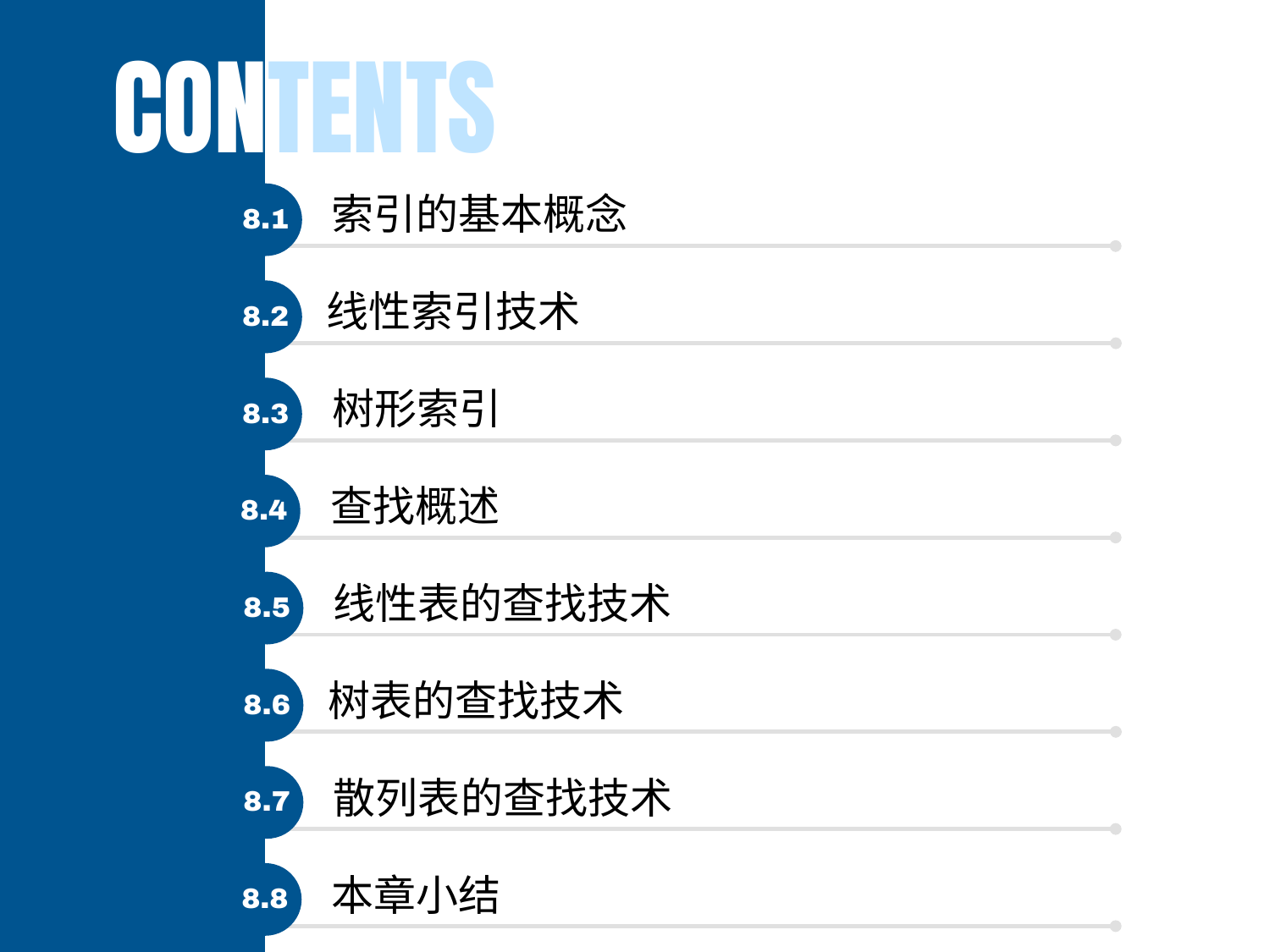

CONTENTS
8.1
索引的基本概念
8.2
线性索引技术
8.3
树形索引
8.4
查找概述
8.5
线性表的查找技术
8.6
树表的查找技术
8.7
散列表的查找技术
8.8
本章小结